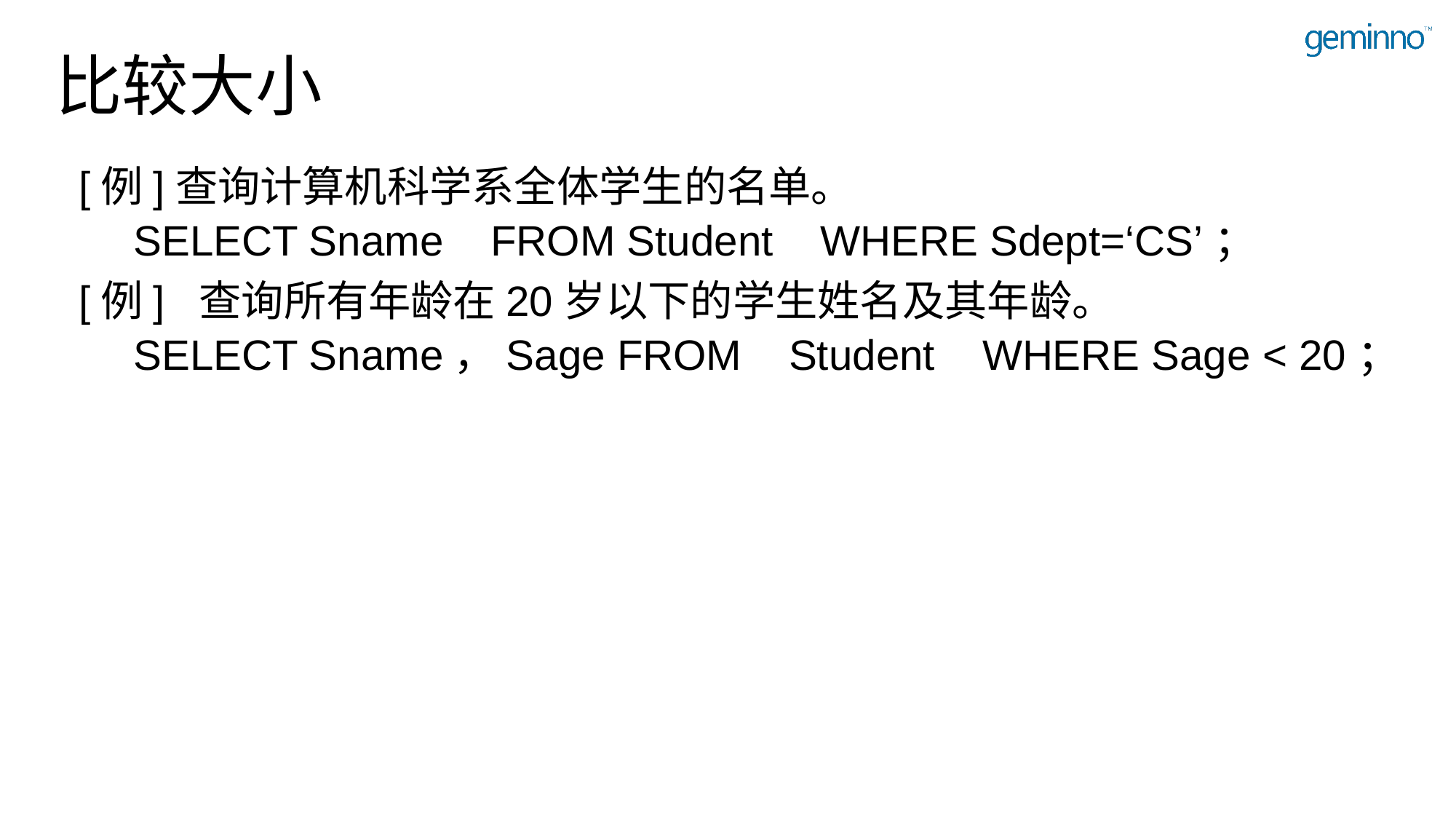

# 比较大小
[例]查询计算机科学系全体学生的名单。
SELECT Sname    FROM Student    WHERE Sdept=‘CS’；
[例]  查询所有年龄在20岁以下的学生姓名及其年龄。
SELECT Sname，Sage FROM    Student    WHERE Sage < 20；